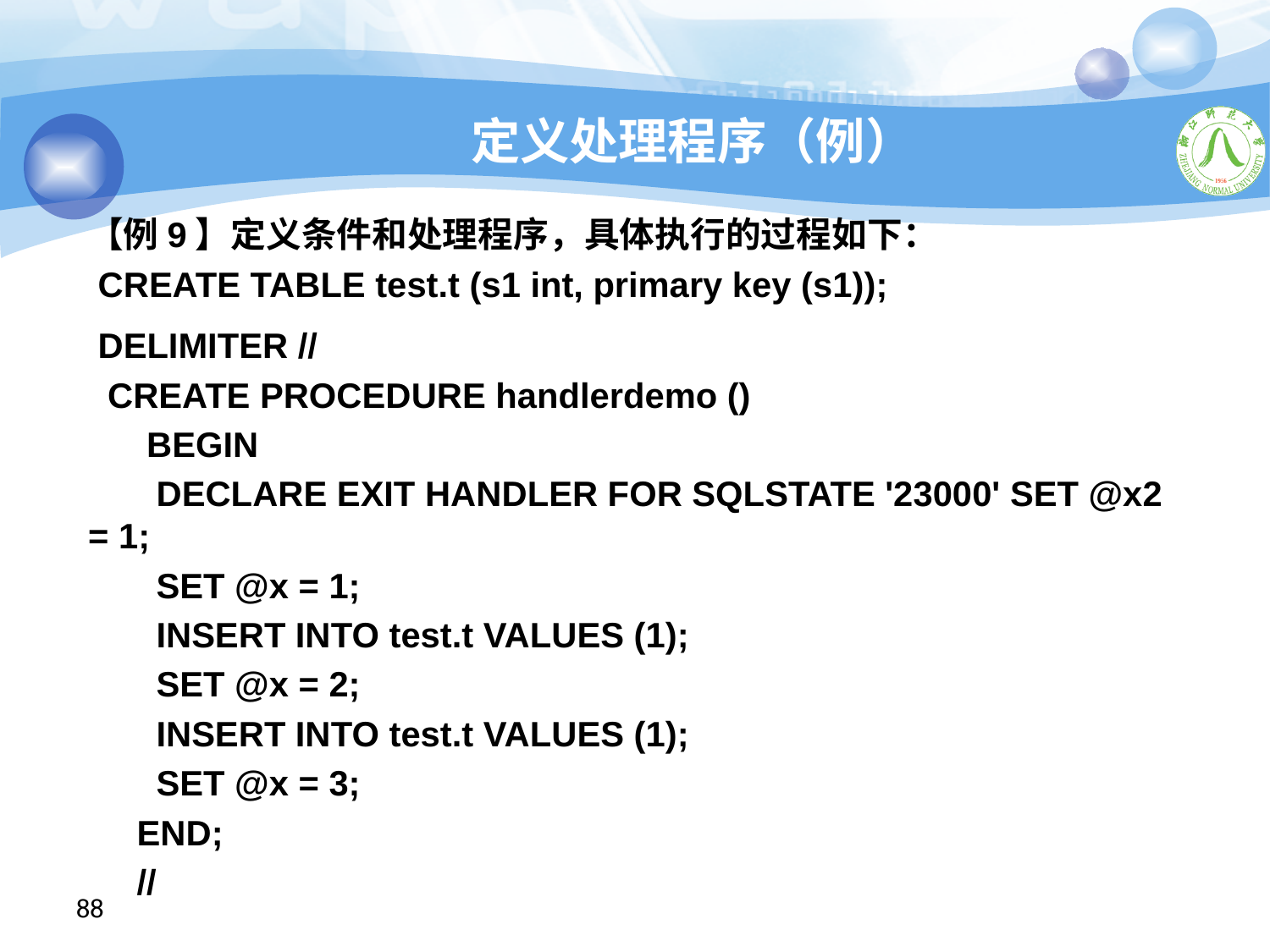

定义处理程序（例）
【例9】定义条件和处理程序，具体执行的过程如下：
 CREATE TABLE test.t (s1 int, primary key (s1));

 DELIMITER //
  CREATE PROCEDURE handlerdemo ()
      BEGIN
       DECLARE EXIT HANDLER FOR SQLSTATE '23000' SET @x2 = 1;
       SET @x = 1;
       INSERT INTO test.t VALUES (1);
       SET @x = 2;
       INSERT INTO test.t VALUES (1);
       SET @x = 3;
     END;
     //
88